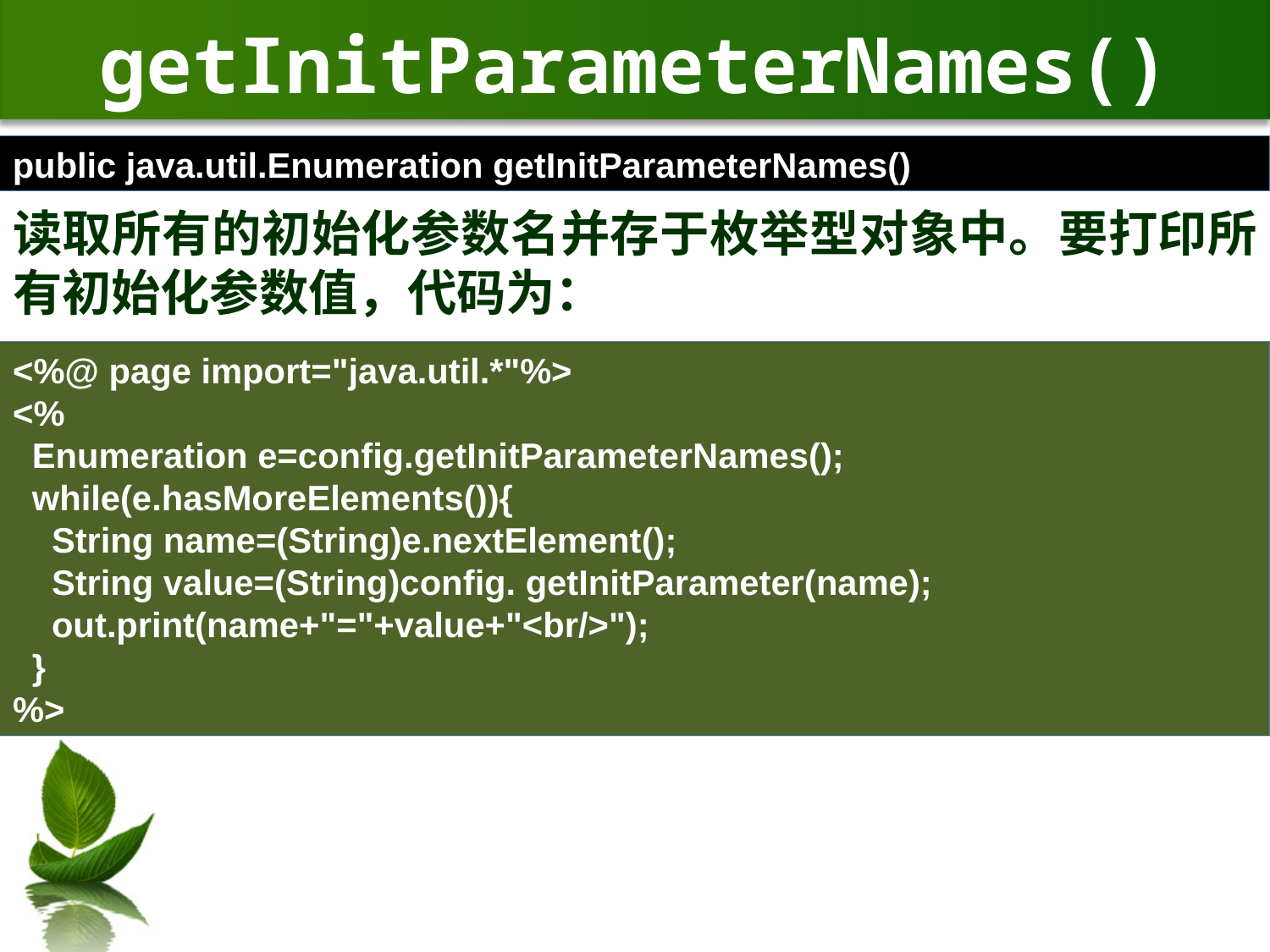

# getInitParameterNames()
public java.util.Enumeration getInitParameterNames()
读取所有的初始化参数名并存于枚举型对象中。要打印所有初始化参数值，代码为：
<%@ page import="java.util.*"%>
<%
  Enumeration e=config.getInitParameterNames();
  while(e.hasMoreElements()){
    String name=(String)e.nextElement();
    String value=(String)config. getInitParameter(name);
    out.print(name+"="+value+"<br/>");
  }
%>